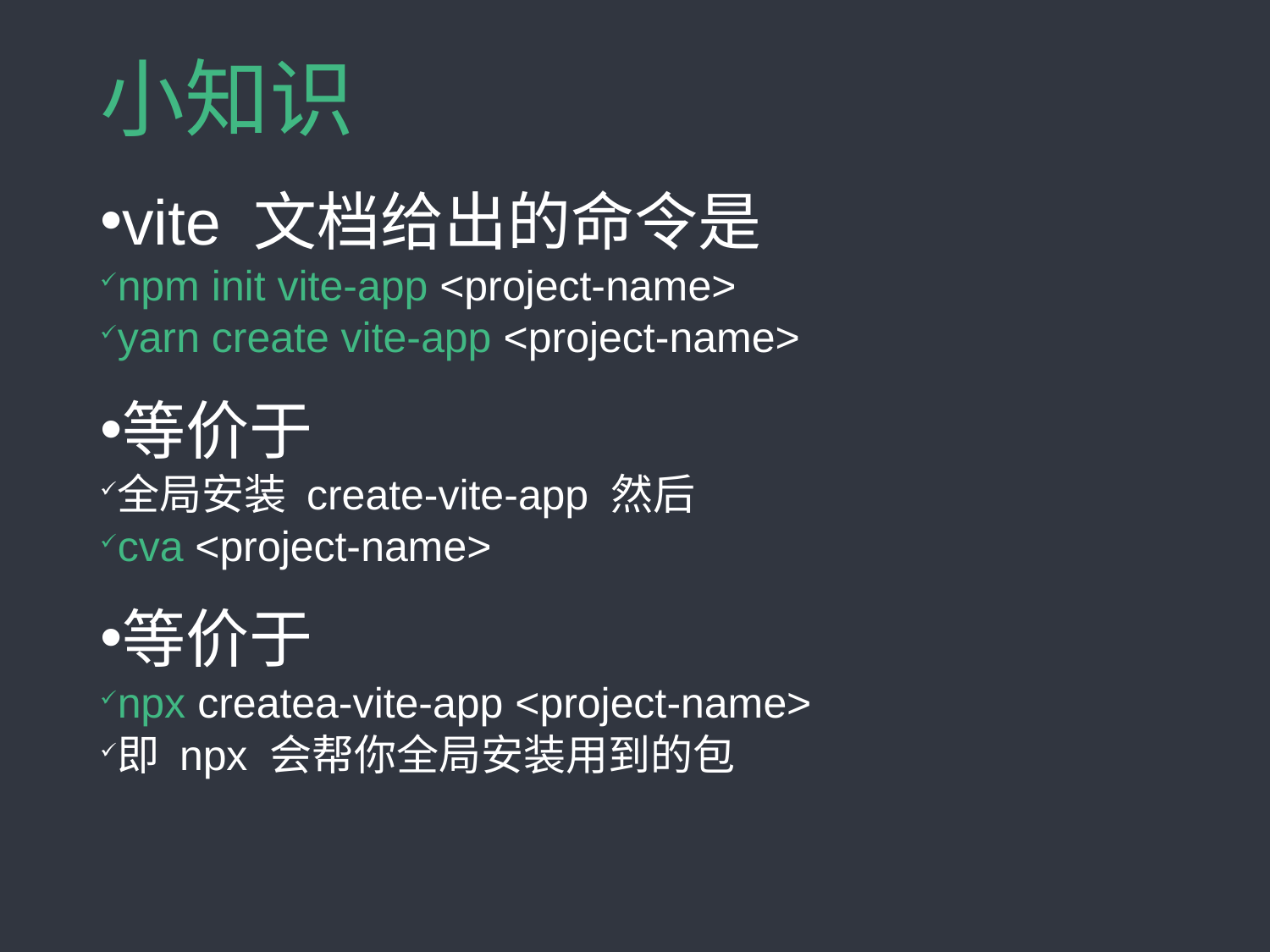

# 小知识
vite 文档给出的命令是
npm init vite-app <project-name>
yarn create vite-app <project-name>
等价于
全局安装 create-vite-app 然后
cva <project-name>
等价于
npx createa-vite-app <project-name>
即 npx 会帮你全局安装用到的包